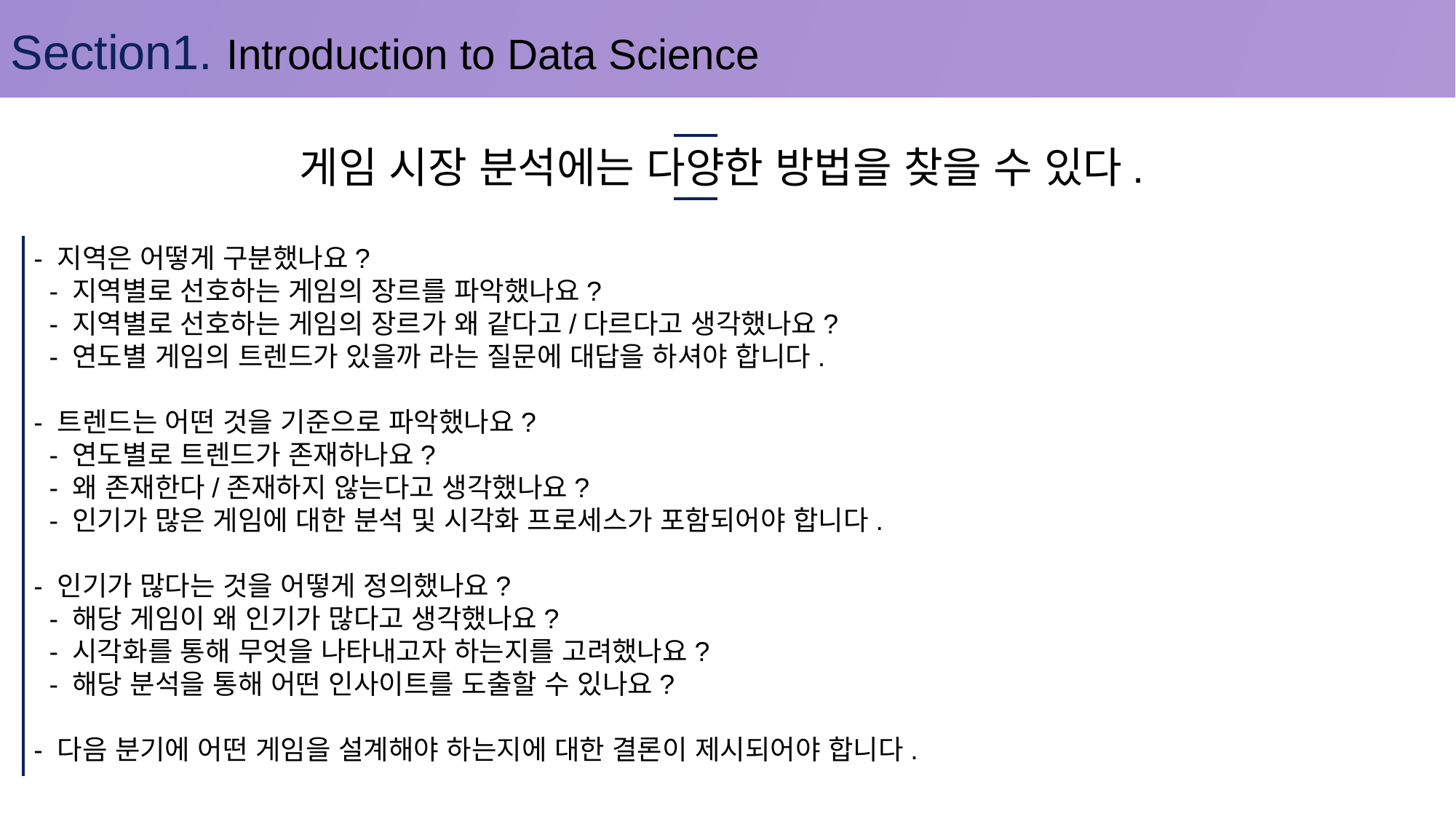

Section1. Introduction to Data Science
게임 시장 분석에는 다양한 방법을 찾을 수 있다.
- 지역은 어떻게 구분했나요?
  - 지역별로 선호하는 게임의 장르를 파악했나요?
  - 지역별로 선호하는 게임의 장르가 왜 같다고/다르다고 생각했나요?
  - 연도별 게임의 트렌드가 있을까 라는 질문에 대답을 하셔야 합니다.

- 트렌드는 어떤 것을 기준으로 파악했나요?
  - 연도별로 트렌드가 존재하나요?
  - 왜 존재한다/존재하지 않는다고 생각했나요?
  - 인기가 많은 게임에 대한 분석 및 시각화 프로세스가 포함되어야 합니다.

- 인기가 많다는 것을 어떻게 정의했나요?
  - 해당 게임이 왜 인기가 많다고 생각했나요?
  - 시각화를 통해 무엇을 나타내고자 하는지를 고려했나요?
  - 해당 분석을 통해 어떤 인사이트를 도출할 수 있나요?

- 다음 분기에 어떤 게임을 설계해야 하는지에 대한 결론이 제시되어야 합니다.